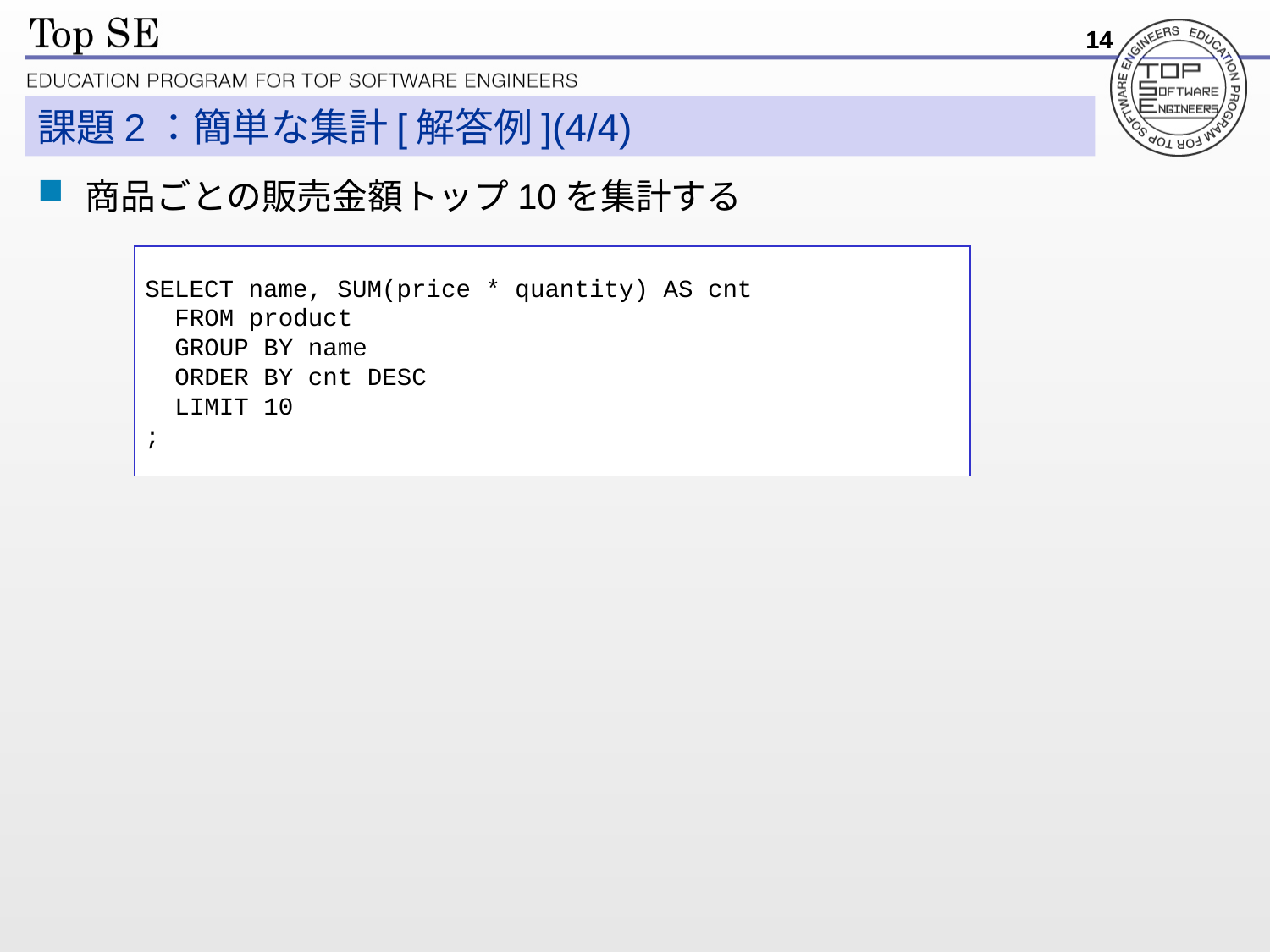

14
# 課題2：簡単な集計[解答例](4/4)
商品ごとの販売金額トップ10を集計する

SELECT name, SUM(price * quantity) AS cnt
  FROM product
  GROUP BY name
  ORDER BY cnt DESC
  LIMIT 10
;